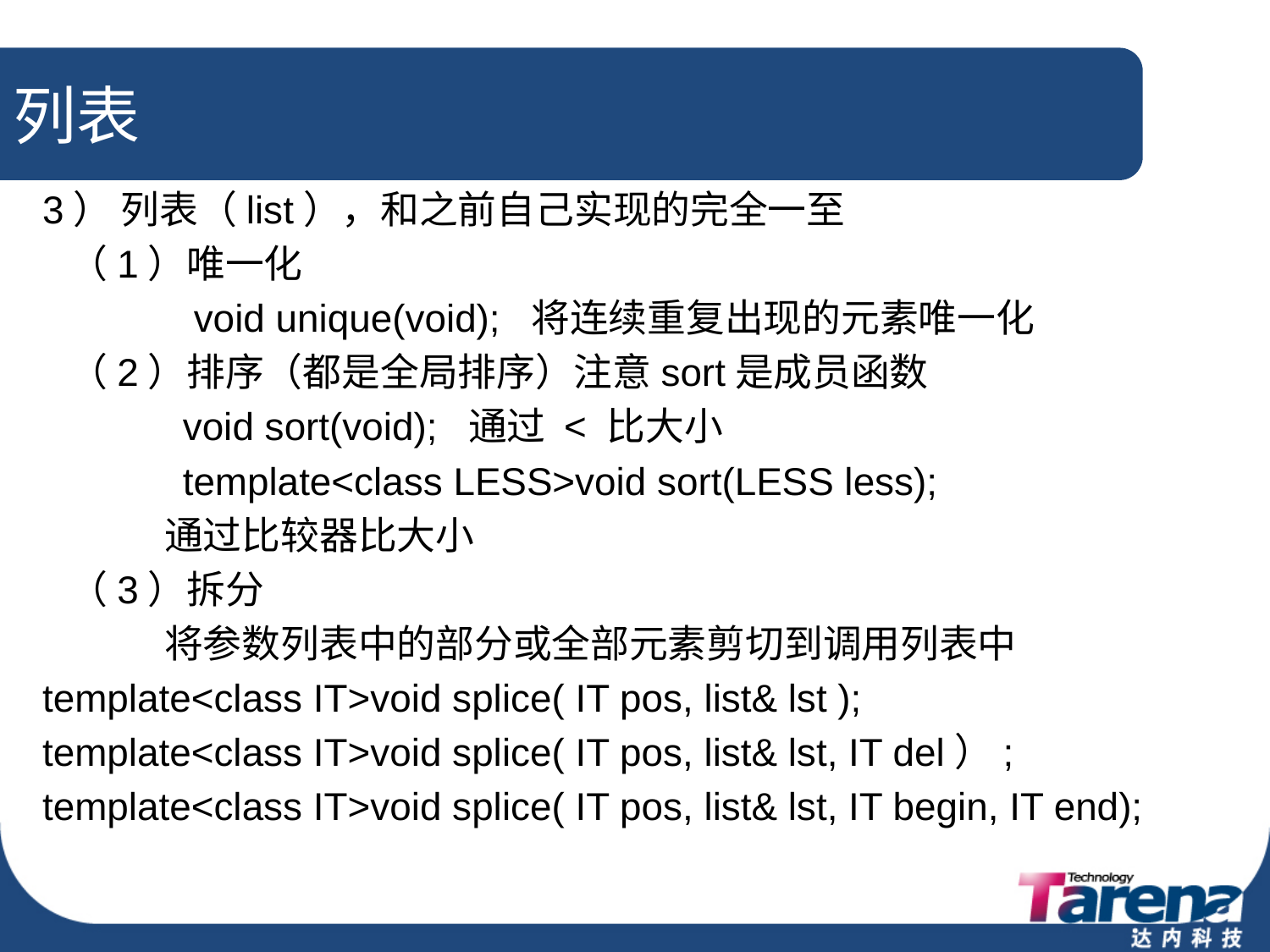

# 列表
3） 列表（list），和之前自己实现的完全一至
  （1）唯一化
              void unique(void);  将连续重复出现的元素唯一化
  （2）排序（都是全局排序）注意sort是成员函数
             void sort(void);  通过 < 比大小
             template<class LESS>void sort(LESS less);
             通过比较器比大小
  （3）拆分
             将参数列表中的部分或全部元素剪切到调用列表中
template<class IT>void splice( IT pos, list& lst );
template<class IT>void splice( IT pos, list& lst, IT del）;
template<class IT>void splice( IT pos, list& lst, IT begin, IT end);